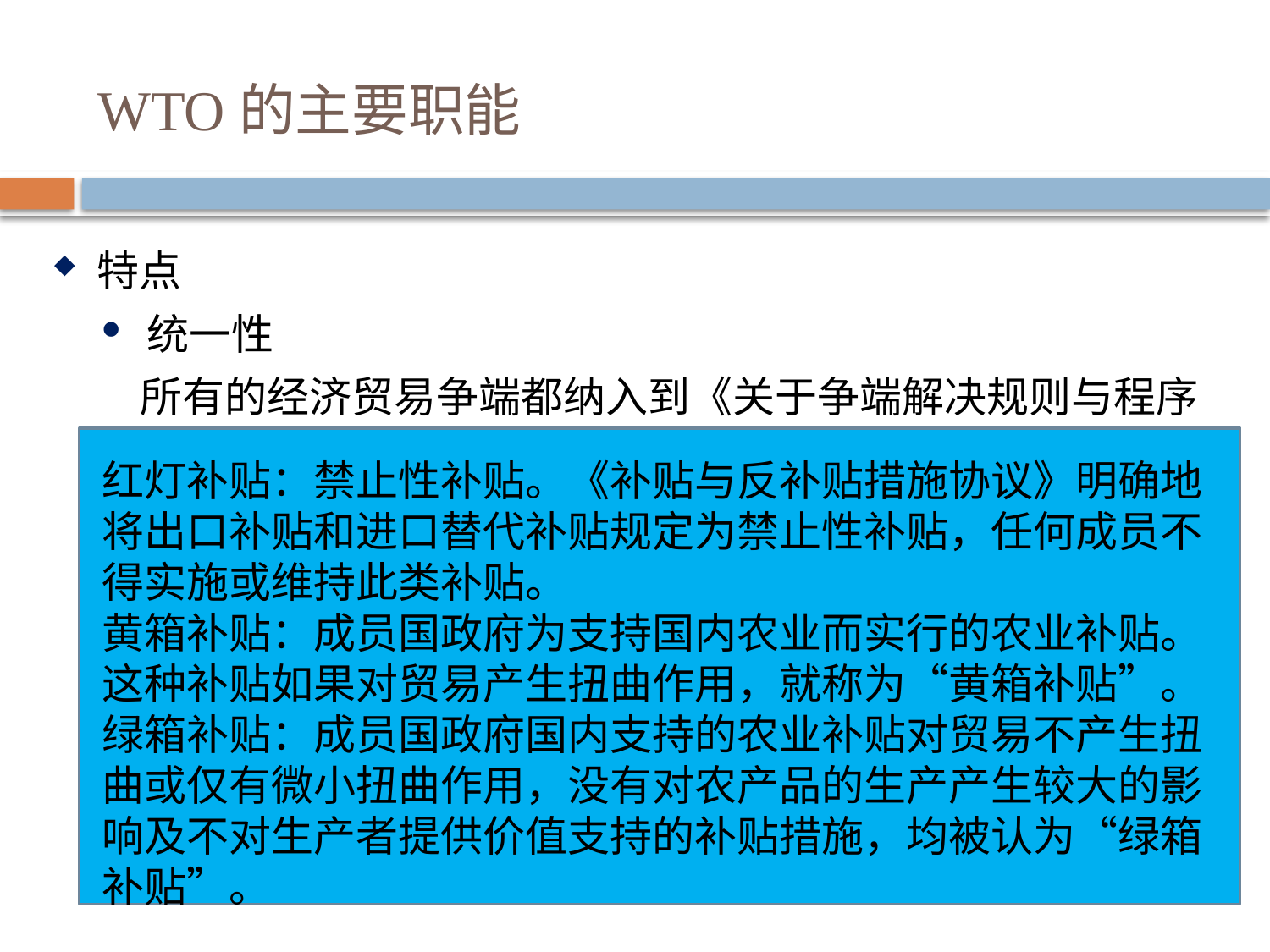

# WTO的主要职能
特点
 统一性
   所有的经济贸易争端都纳入到《关于争端解决规则与程序的谅解》的规则之中解决，诞生了统一的争端解决机制。而且，在《谅解》中明确规定，争端解决机制与其他协议的规定有冲突时，按照具体协议的规定，即采取特殊优先的原则。
    例如：在补贴问题，一个国家被裁决违背WTO的有关规则， 按照《谅解》规定，可给予被裁决方相应合理的限期来执行裁决。但根据《补贴和反补贴措施协议》，若某成员实施了红灯的补贴措施，必须立即改正。这时应优先适用《补贴和反补贴措施协议》，被裁决方必须无任何缓冲余地地立即执行裁决，停止其红色补贴措施的实施。

红灯补贴：禁止性补贴。《补贴与反补贴措施协议》明确地将出口补贴和进口替代补贴规定为禁止性补贴，任何成员不得实施或维持此类补贴。
黄箱补贴：成员国政府为支持国内农业而实行的农业补贴。这种补贴如果对贸易产生扭曲作用，就称为“黄箱补贴”。
绿箱补贴：成员国政府国内支持的农业补贴对贸易不产生扭曲或仅有微小扭曲作用，没有对农产品的生产产生较大的影响及不对生产者提供价值支持的补贴措施，均被认为“绿箱补贴”。